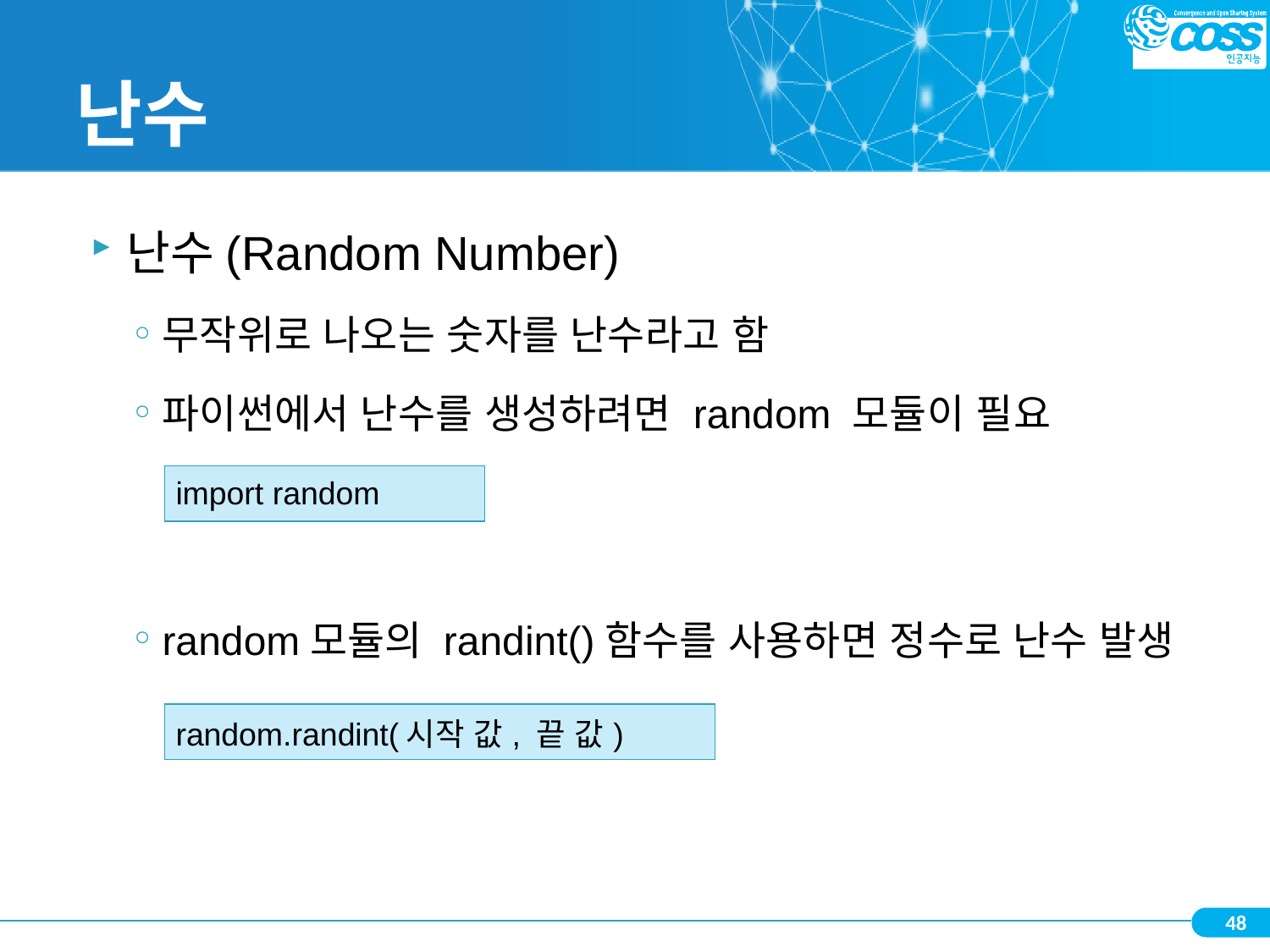

# 난수
난수(Random Number)
무작위로 나오는 숫자를 난수라고 함
파이썬에서 난수를 생성하려면 random 모듈이 필요

random모듈의 randint()함수를 사용하면 정수로 난수 발생
| import random |
| --- |
| random.randint(시작 값, 끝 값) |
| --- |